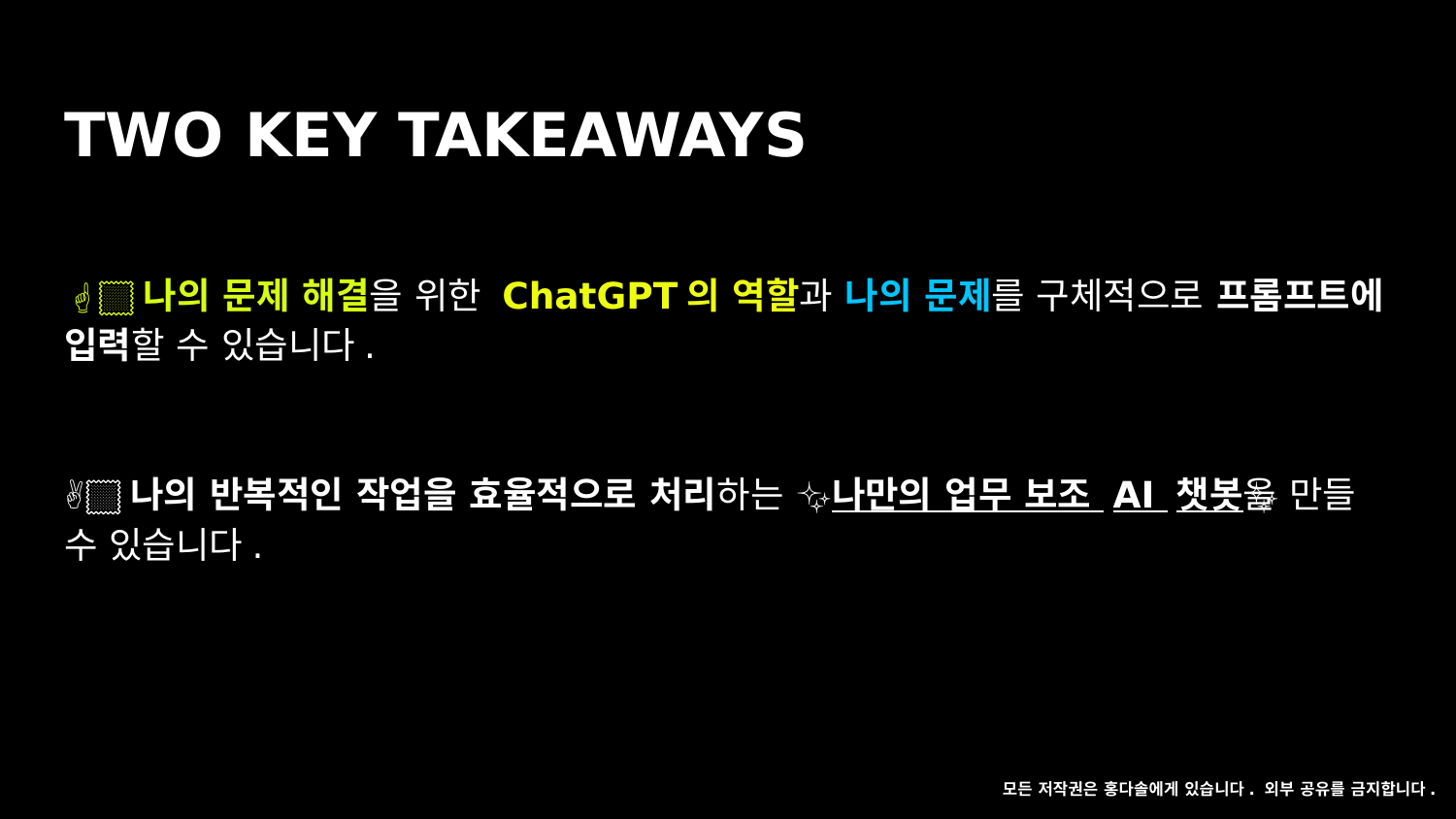

# TWO KEY TAKEAWAYS

☝🏻나의 문제 해결을 위한 ChatGPT의 역할과 나의 문제를 구체적으로 프롬프트에 입력할 수 있습니다.

✌🏻나의 반복적인 작업을 효율적으로 처리하는 ✨나만의 업무 보조 AI 챗봇✨을 만들 수 있습니다.
모든 저작권은 홍다솔에게 있습니다. 외부 공유를 금지합니다.